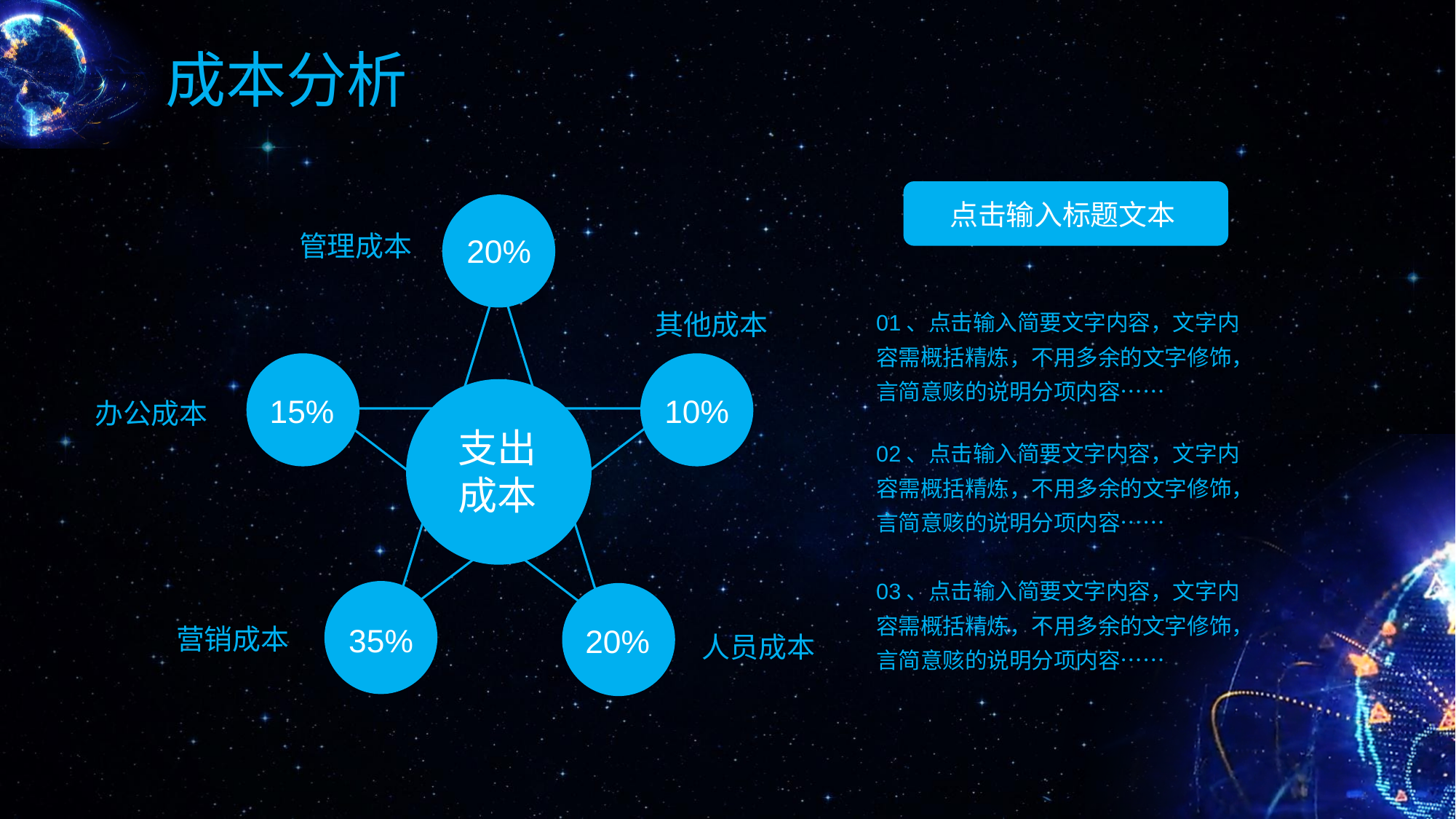

成本分析

点击输入标题文本
01、点击输入简要文字内容，文字内容需概括精炼，不用多余的文字修饰，言简意赅的说明分项内容……
02、点击输入简要文字内容，文字内容需概括精炼，不用多余的文字修饰，言简意赅的说明分项内容……
03、点击输入简要文字内容，文字内容需概括精炼，不用多余的文字修饰，言简意赅的说明分项内容……

管理成本
20%

其他成本

支出
成本
办公成本
15%
10%

营销成本
35%
20%
人员成本